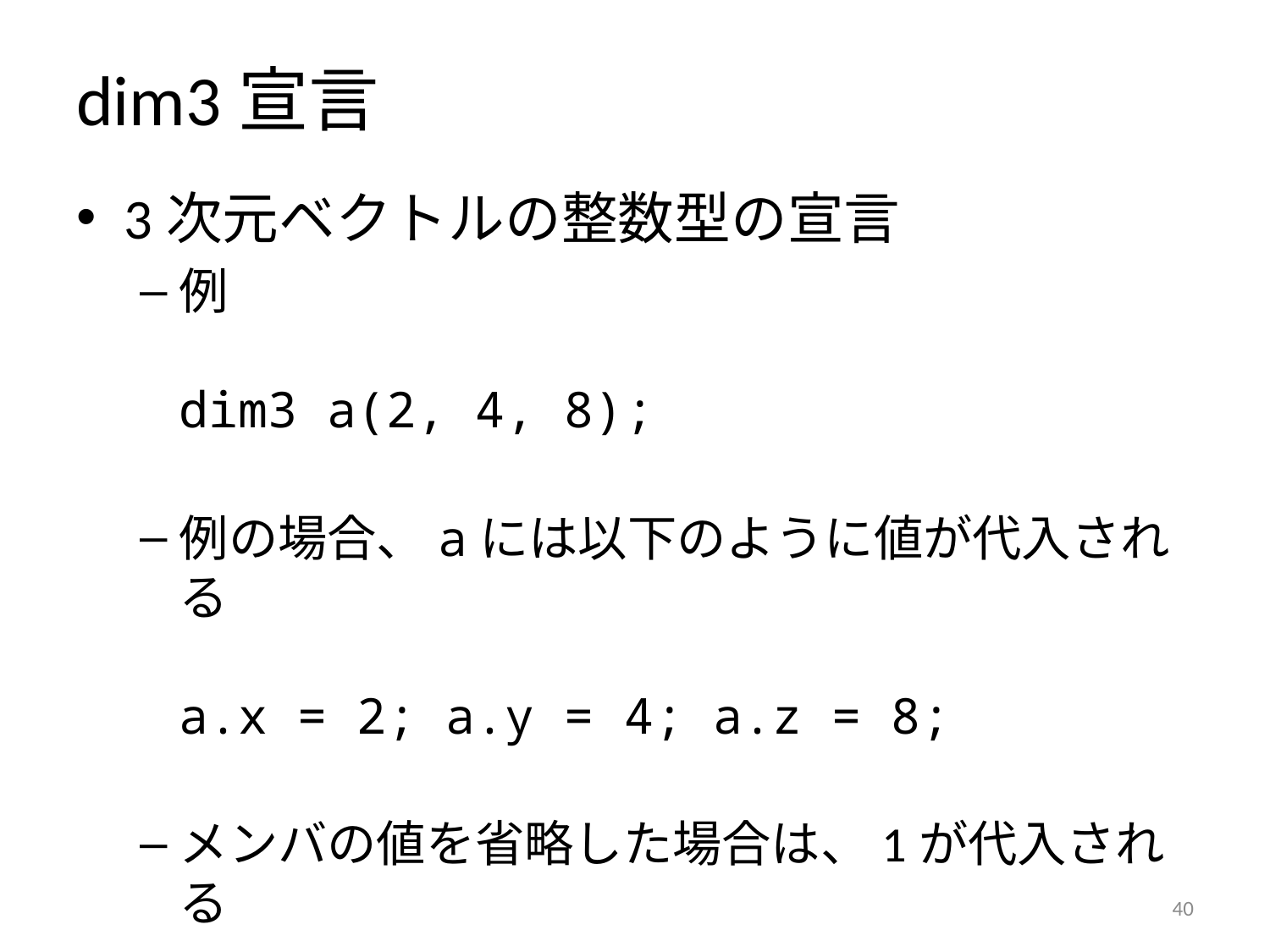

# dim3宣言
3次元ベクトルの整数型の宣言
例
dim3 a(2, 4, 8);
例の場合、aには以下のように値が代入される
a.x = 2; a.y = 4; a.z = 8;
メンバの値を省略した場合は、1が代入される
40